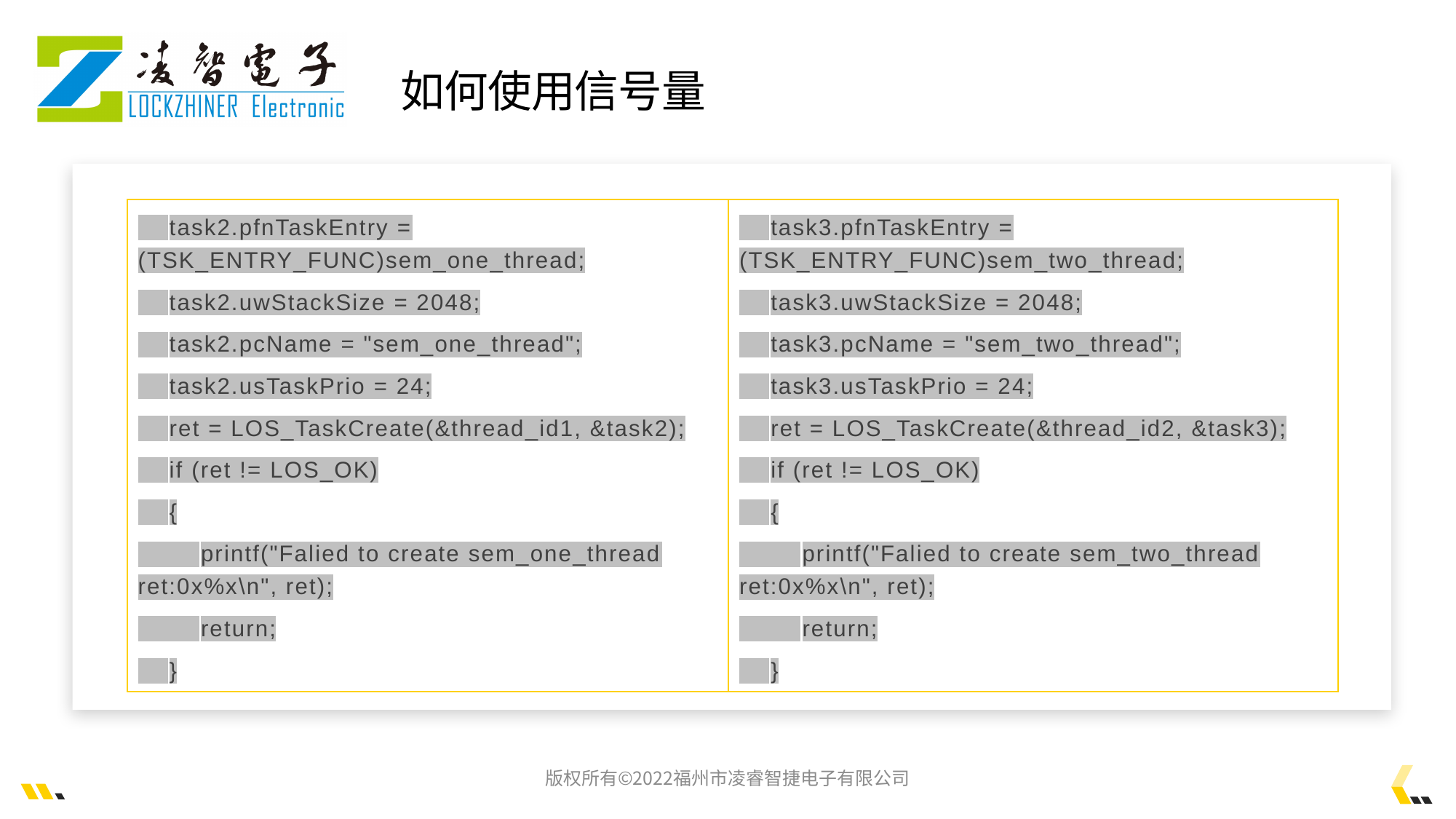

如何使用信号量

    task2.pfnTaskEntry = (TSK_ENTRY_FUNC)sem_one_thread;
    task2.uwStackSize = 2048;
    task2.pcName = "sem_one_thread";
    task2.usTaskPrio = 24;
    ret = LOS_TaskCreate(&thread_id1, &task2);
    if (ret != LOS_OK)
    {
        printf("Falied to create sem_one_thread ret:0x%x\n", ret);
        return;
    }
    task3.pfnTaskEntry = (TSK_ENTRY_FUNC)sem_two_thread;
    task3.uwStackSize = 2048;
    task3.pcName = "sem_two_thread";
    task3.usTaskPrio = 24;
    ret = LOS_TaskCreate(&thread_id2, &task3);
    if (ret != LOS_OK)
    {
        printf("Falied to create sem_two_thread ret:0x%x\n", ret);
        return;
    }
版权所有©2022福州市凌睿智捷电子有限公司
14